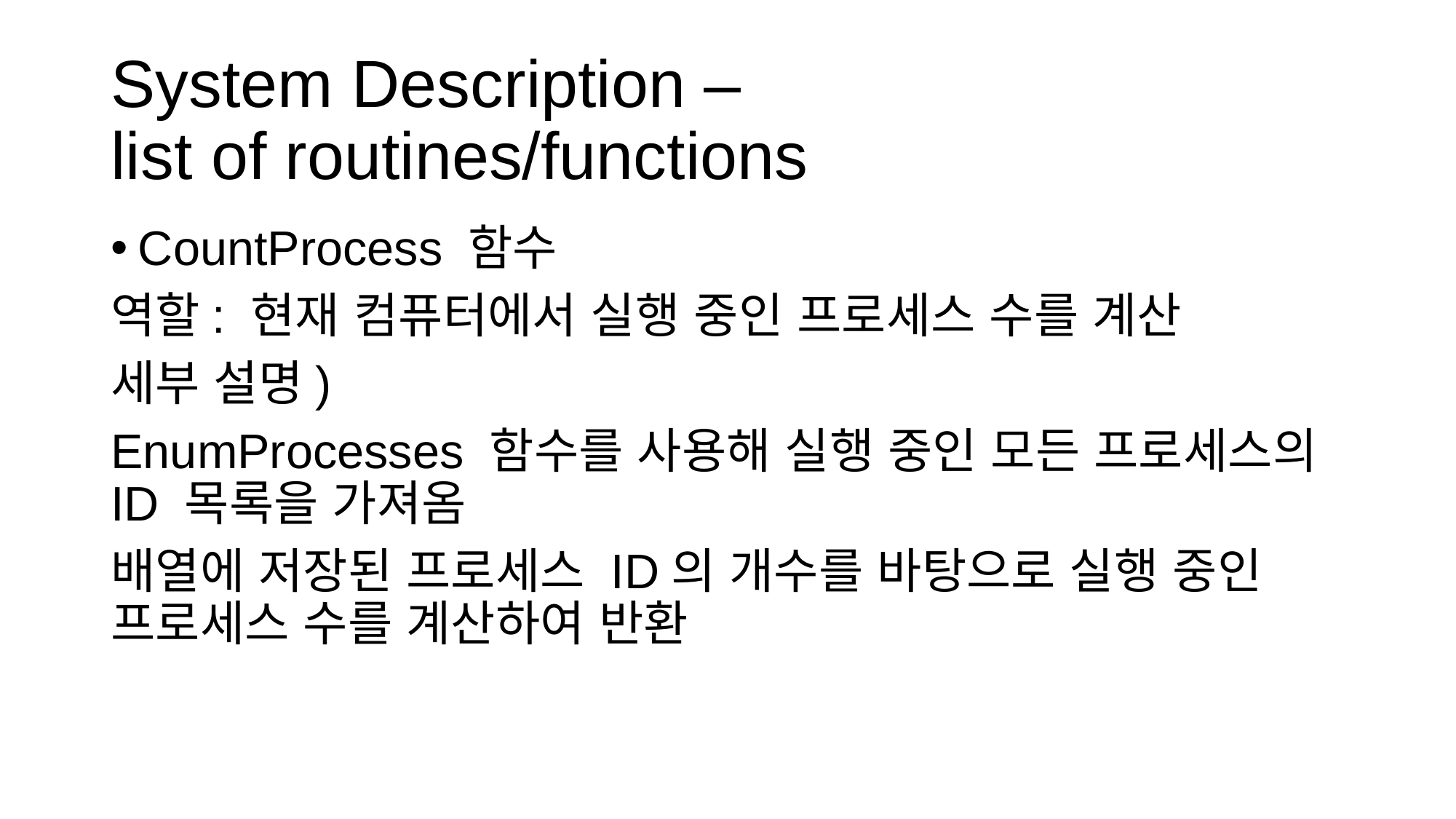

# System Description – list of routines/functions
CountProcess 함수
역할: 현재 컴퓨터에서 실행 중인 프로세스 수를 계산
세부 설명)
EnumProcesses 함수를 사용해 실행 중인 모든 프로세스의 ID 목록을 가져옴
배열에 저장된 프로세스 ID의 개수를 바탕으로 실행 중인 프로세스 수를 계산하여 반환